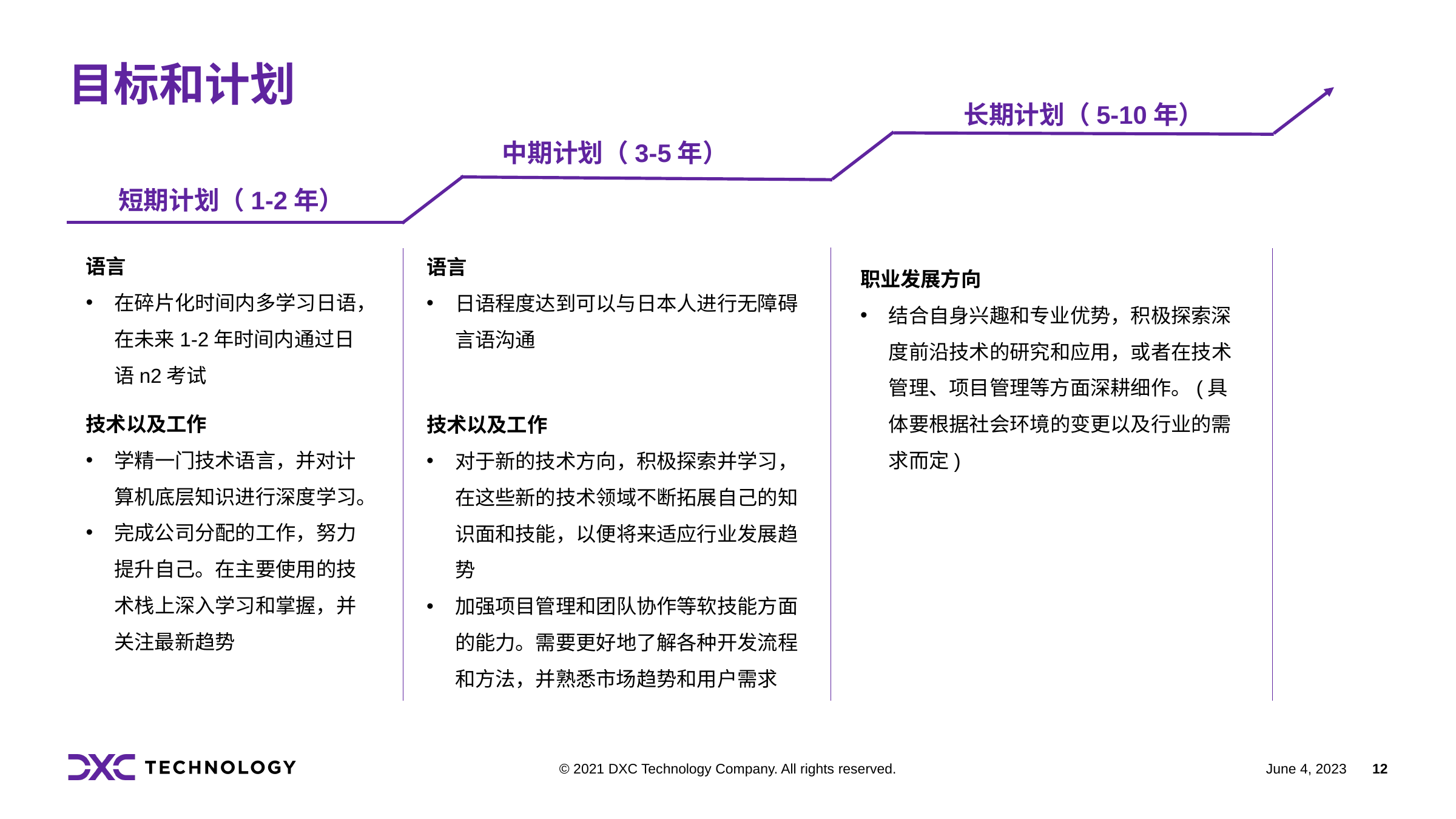

# 目标和计划
长期计划（5-10年）
中期计划（3-5年）
短期计划（1-2年）
语言
在碎片化时间内多学习日语，在未来1-2年时间内通过日语n2考试

技术以及工作
学精一门技术语言，并对计算机底层知识进行深度学习。
完成公司分配的工作，努力提升自己。在主要使用的技术栈上深入学习和掌握，并关注最新趋势

职业发展方向
结合自身兴趣和专业优势，积极探索深度前沿技术的研究和应用，或者在技术管理、项目管理等方面深耕细作。(具体要根据社会环境的变更以及行业的需求而定)
语言
日语程度达到可以与日本人进行无障碍言语沟通

技术以及工作
对于新的技术方向，积极探索并学习，在这些新的技术领域不断拓展自己的知识面和技能，以便将来适应行业发展趋势
加强项目管理和团队协作等软技能方面的能力。需要更好地了解各种开发流程和方法，并熟悉市场趋势和用户需求